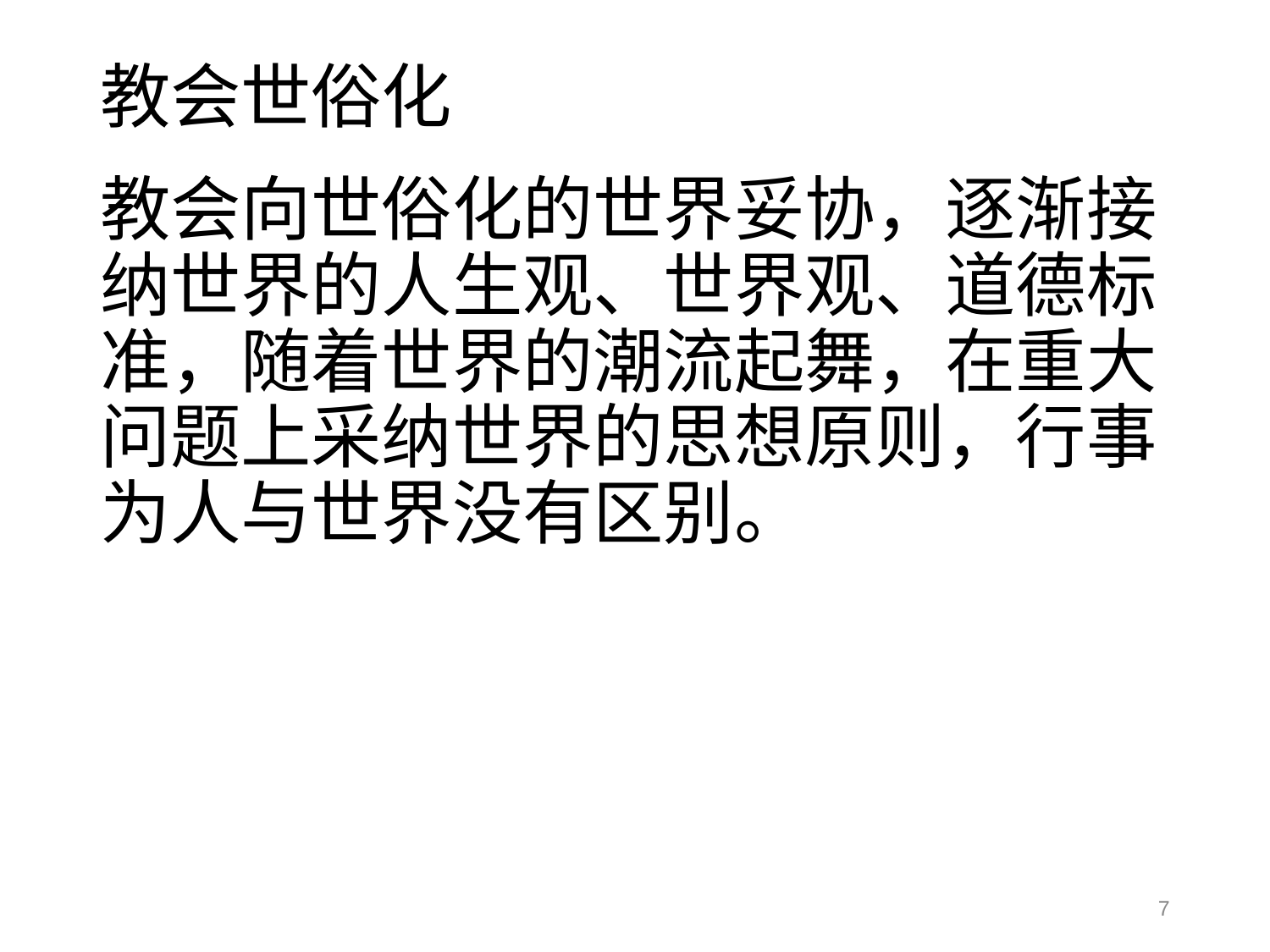

# 教会世俗化
教会向世俗化的世界妥协，逐渐接纳世界的人生观、世界观、道德标准，随着世界的潮流起舞，在重大问题上采纳世界的思想原则，行事为人与世界没有区别。
7